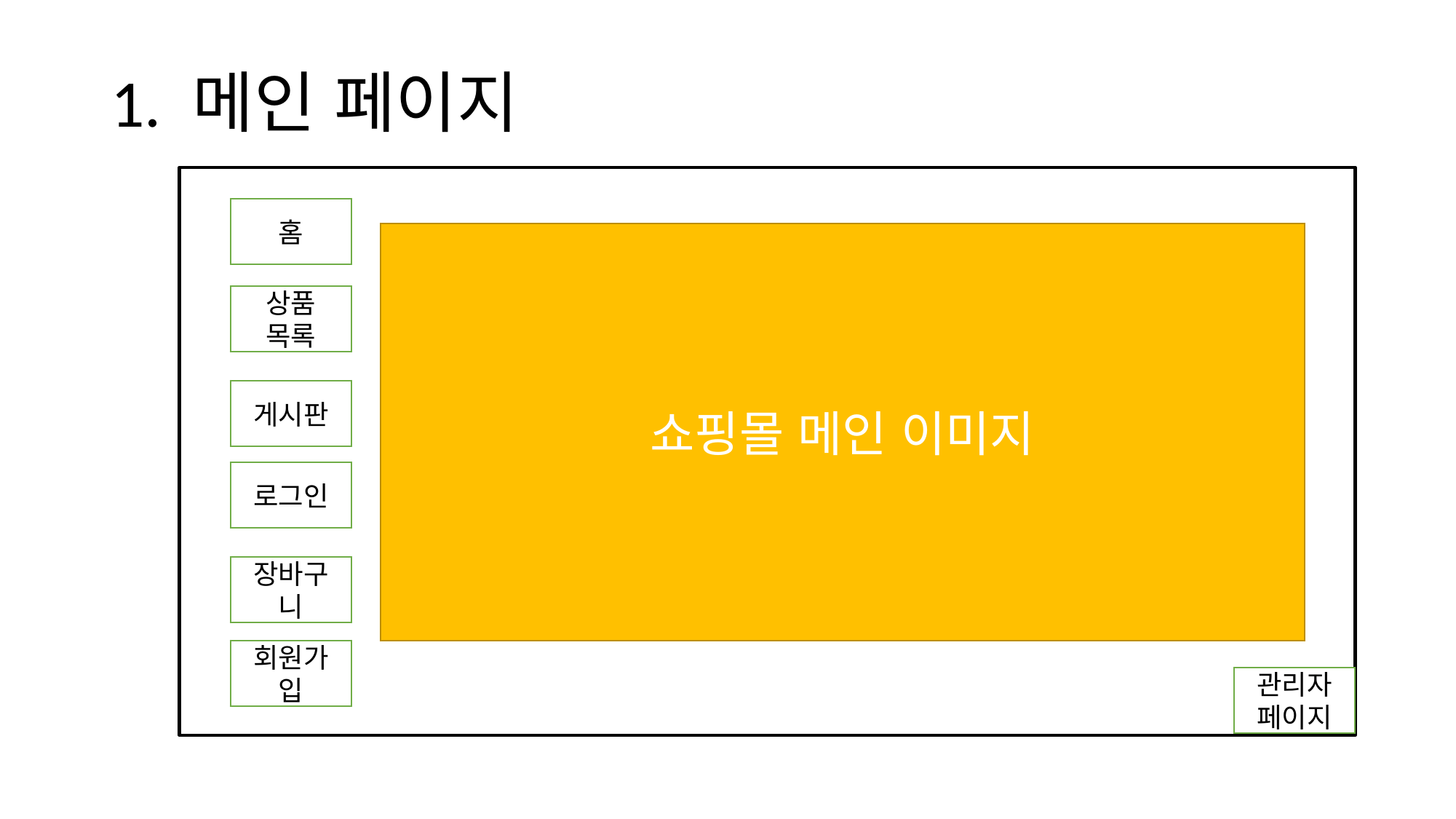

# 1. 메인 페이지

홈
쇼핑몰 메인 이미지
상품 목록
게시판
로그인
장바구니
회원가입
관리자페이지